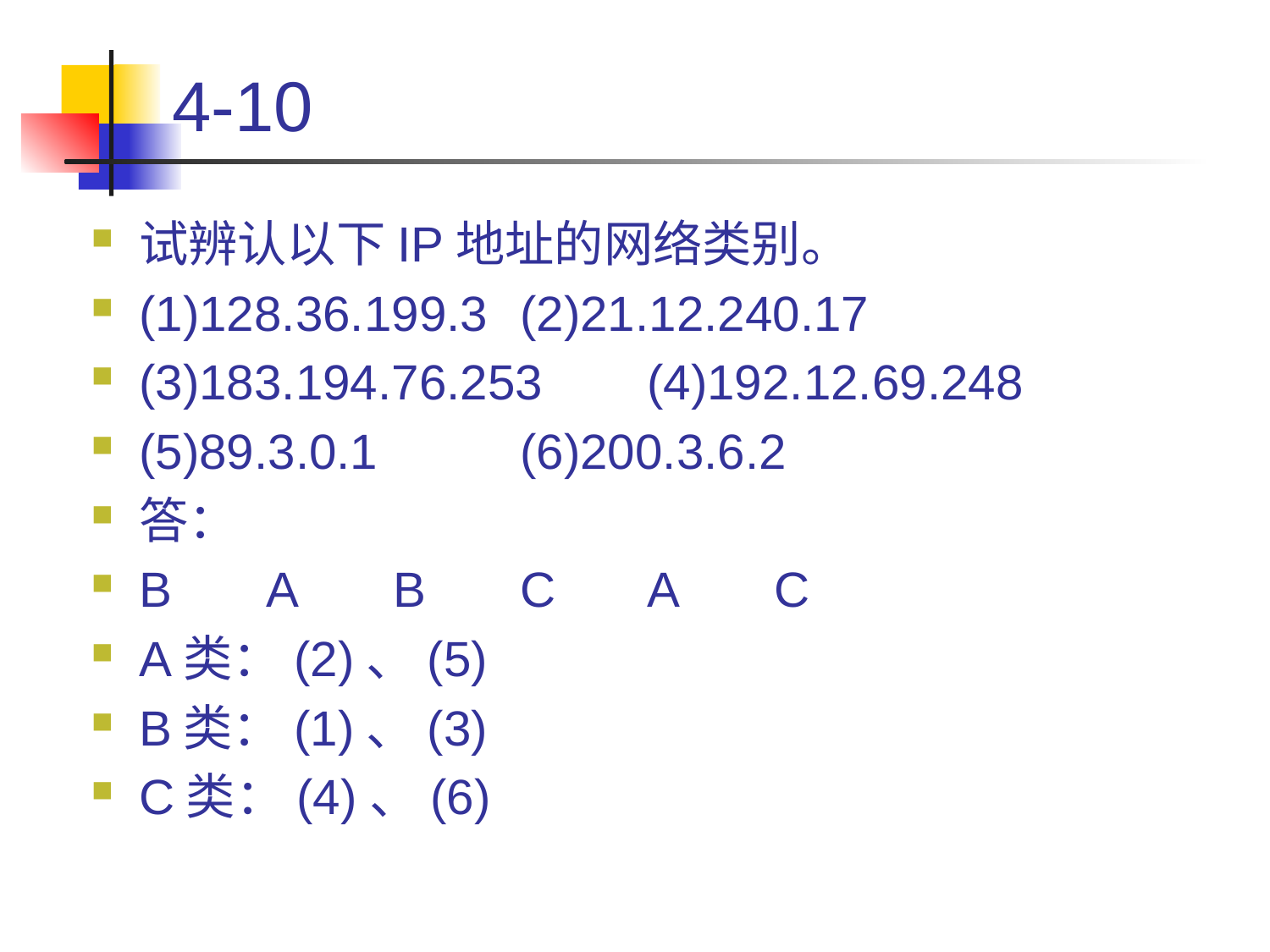

# 4-10
试辨认以下IP地址的网络类别。
(1)128.36.199.3	(2)21.12.240.17
(3)183.194.76.253	(4)192.12.69.248
(5)89.3.0.1		(6)200.3.6.2
答：
B	A	B	C	A	C
A类：(2)、(5)
B类：(1)、(3)
C类：(4)、(6)